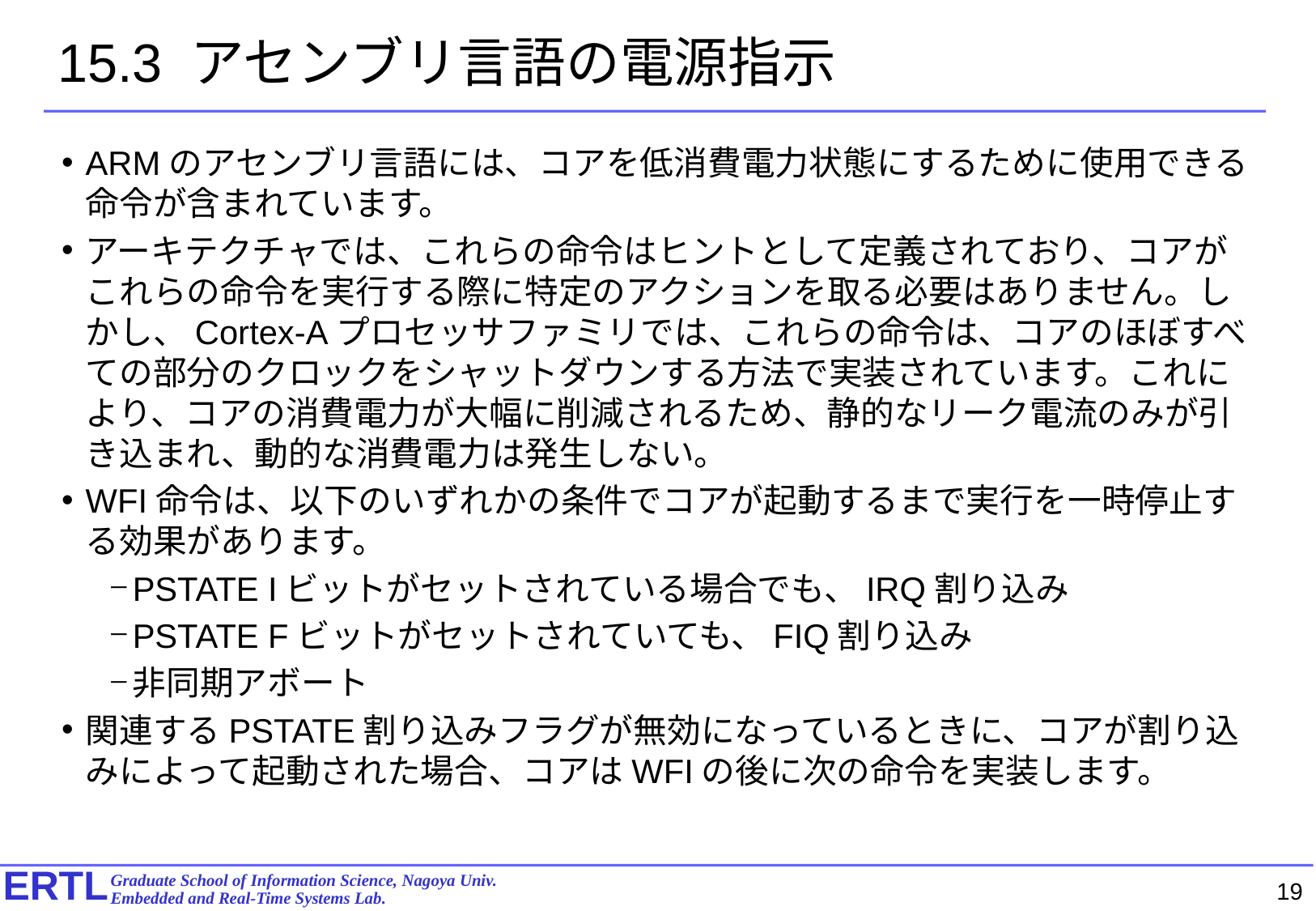

# 15.3 アセンブリ言語の電源指示
ARMのアセンブリ言語には、コアを低消費電力状態にするために使用できる命令が含まれています。
アーキテクチャでは、これらの命令はヒントとして定義されており、コアがこれらの命令を実行する際に特定のアクションを取る必要はありません。しかし、Cortex-Aプロセッサファミリでは、これらの命令は、コアのほぼすべての部分のクロックをシャットダウンする方法で実装されています。これにより、コアの消費電力が大幅に削減されるため、静的なリーク電流のみが引き込まれ、動的な消費電力は発生しない。
WFI命令は、以下のいずれかの条件でコアが起動するまで実行を一時停止する効果があります。
PSTATE Iビットがセットされている場合でも、IRQ割り込み
PSTATE Fビットがセットされていても、FIQ割り込み
非同期アボート
関連するPSTATE割り込みフラグが無効になっているときに、コアが割り込みによって起動された場合、コアはWFIの後に次の命令を実装します。
19